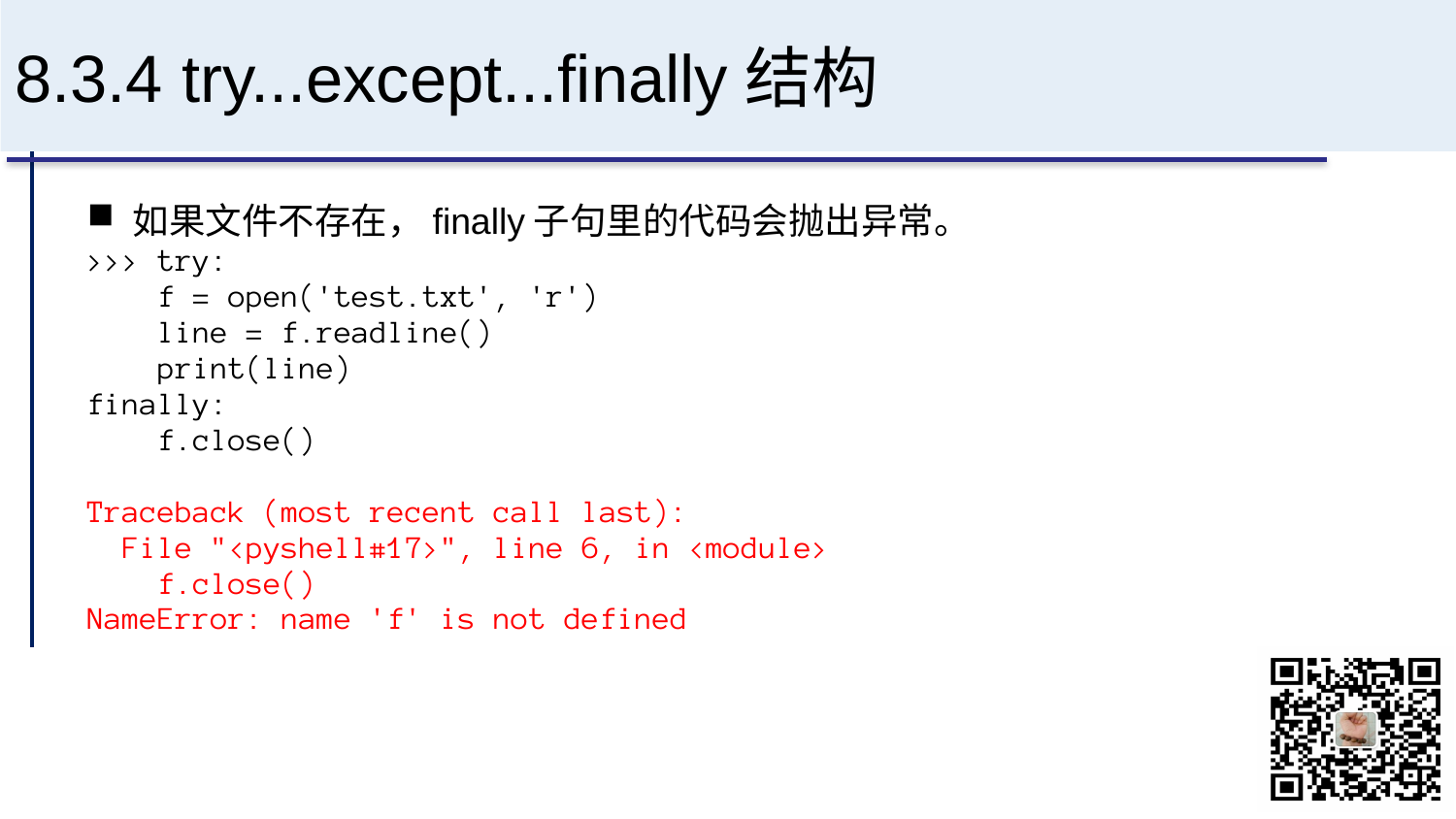

# 8.3.4 try...except...finally结构
如果文件不存在，finally子句里的代码会抛出异常。
>>> try:
    f = open('test.txt', 'r')
    line = f.readline()
    print(line)
finally:
    f.close()

Traceback (most recent call last):
  File "<pyshell#17>", line 6, in <module>
    f.close()
NameError: name 'f' is not defined